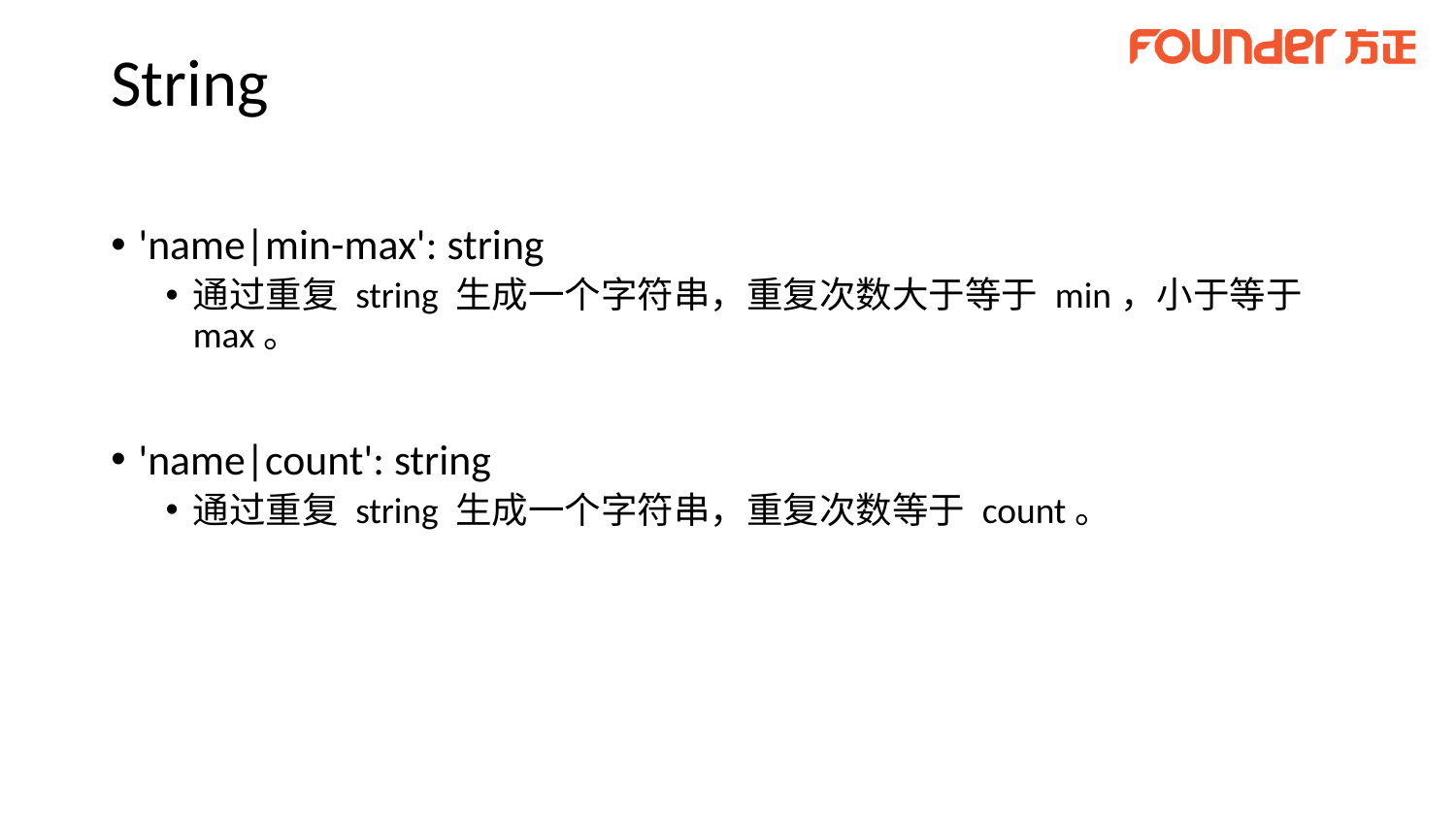

# String
'name|min-max': string
通过重复 string 生成一个字符串，重复次数大于等于 min，小于等于 max。

'name|count': string
通过重复 string 生成一个字符串，重复次数等于 count。